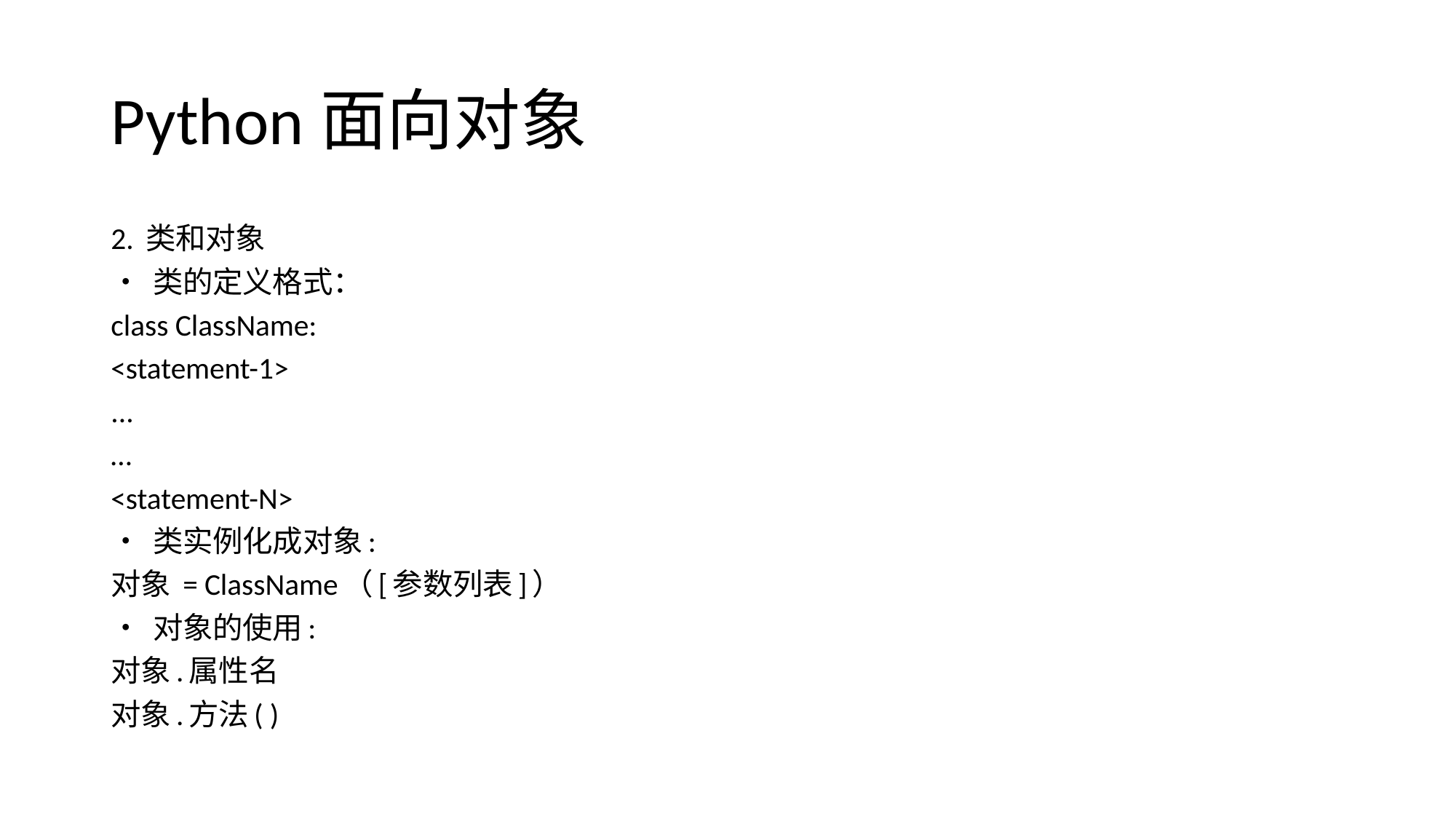

# Python面向对象
2. 类和对象
• 类的定义格式：
class ClassName:
<statement-1>
...
…
<statement-N>
• 类实例化成对象:
对象 = ClassName（[参数列表]）
• 对象的使用:
对象.属性名
对象.方法( )